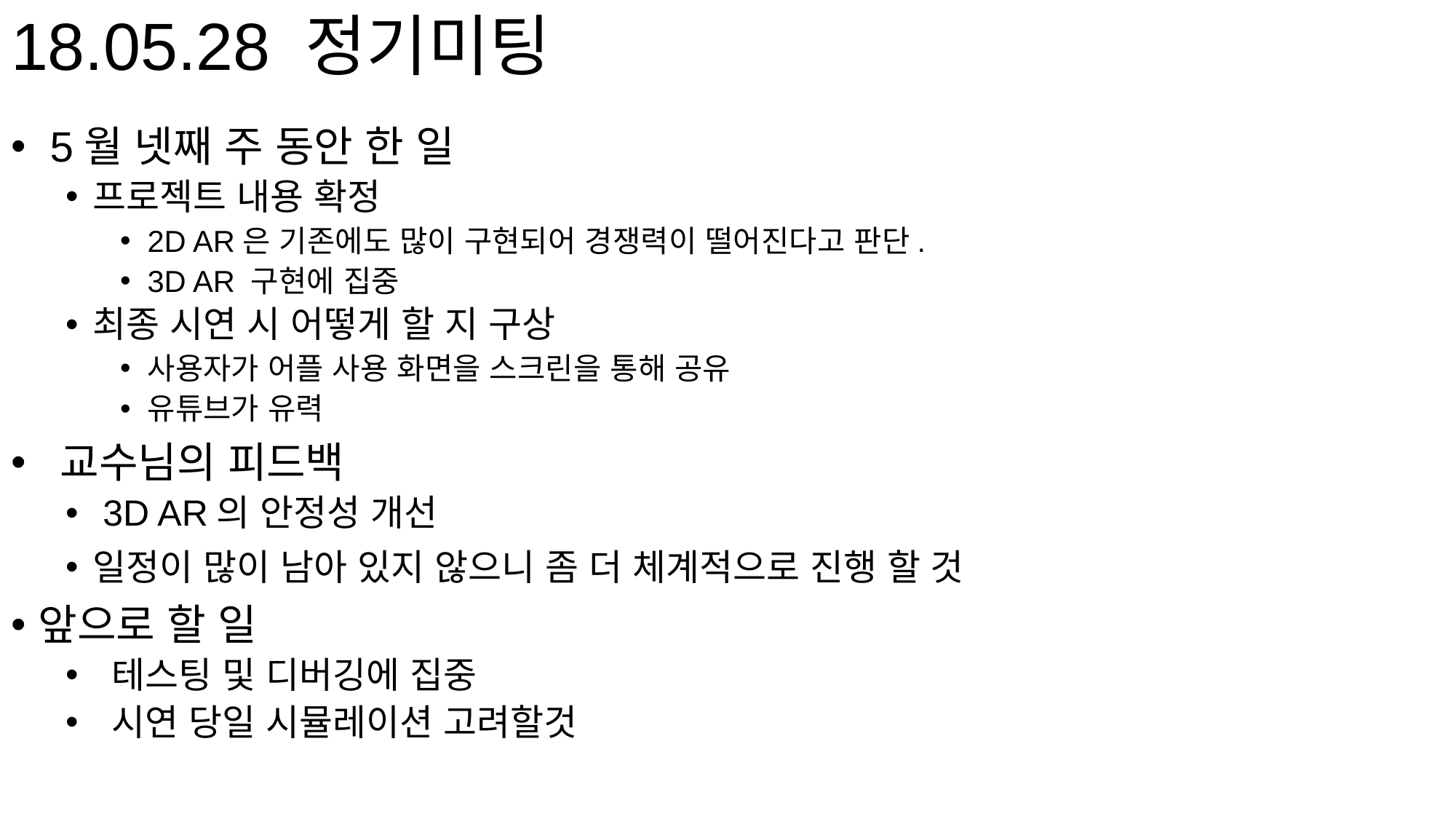

# 18.05.28 정기미팅
 5월 넷째 주 동안 한 일
프로젝트 내용 확정
2D AR은 기존에도 많이 구현되어 경쟁력이 떨어진다고 판단.
3D AR 구현에 집중
최종 시연 시 어떻게 할 지 구상
사용자가 어플 사용 화면을 스크린을 통해 공유
유튜브가 유력
 교수님의 피드백
 3D AR의 안정성 개선
일정이 많이 남아 있지 않으니 좀 더 체계적으로 진행 할 것
앞으로 할 일
 테스팅 및 디버깅에 집중
 시연 당일 시뮬레이션 고려할것